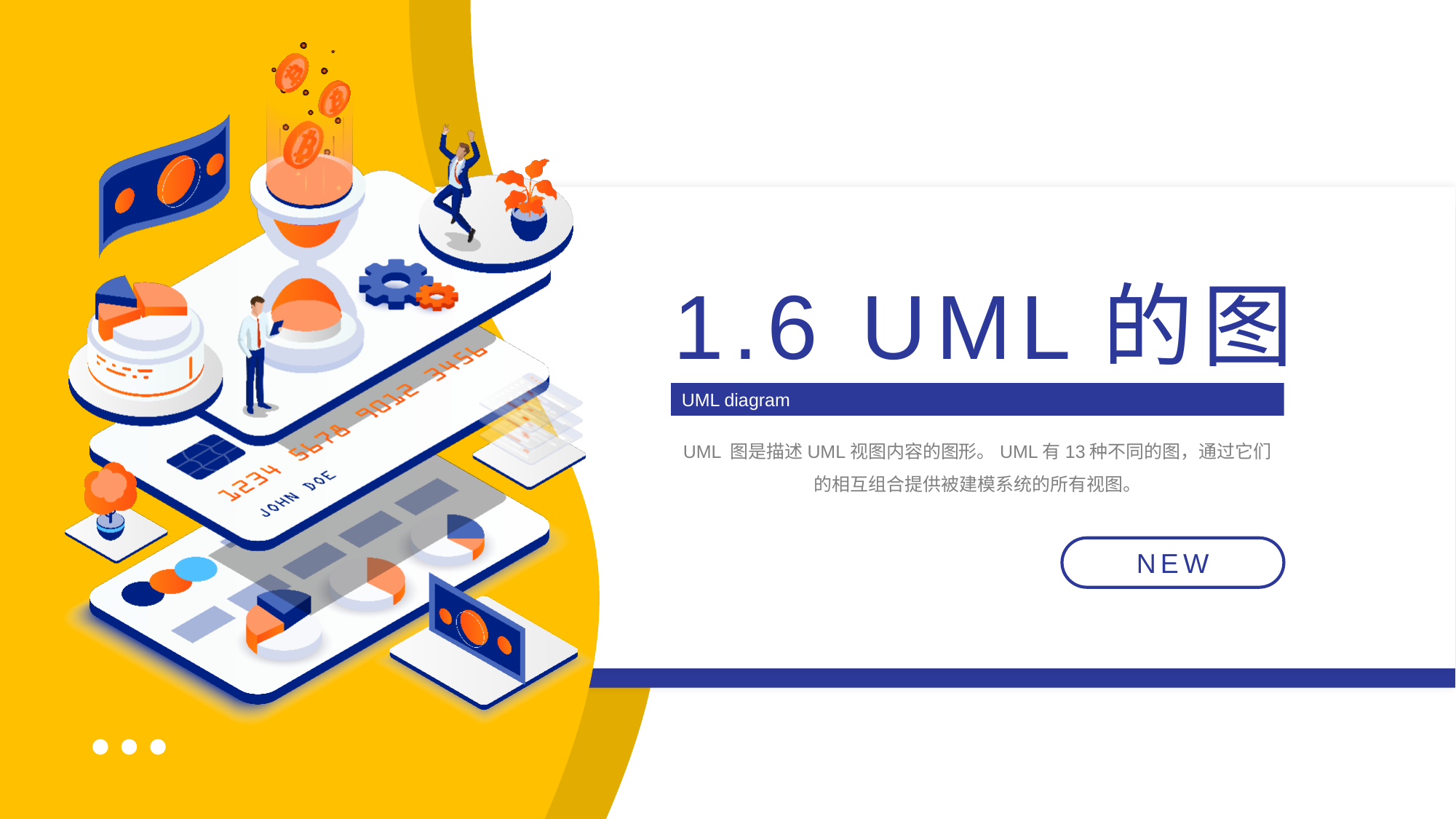

1.6 UML的图
UML diagram
UML 图是描述UML视图内容的图形。UML有13种不同的图，通过它们的相互组合提供被建模系统的所有视图。
NEW